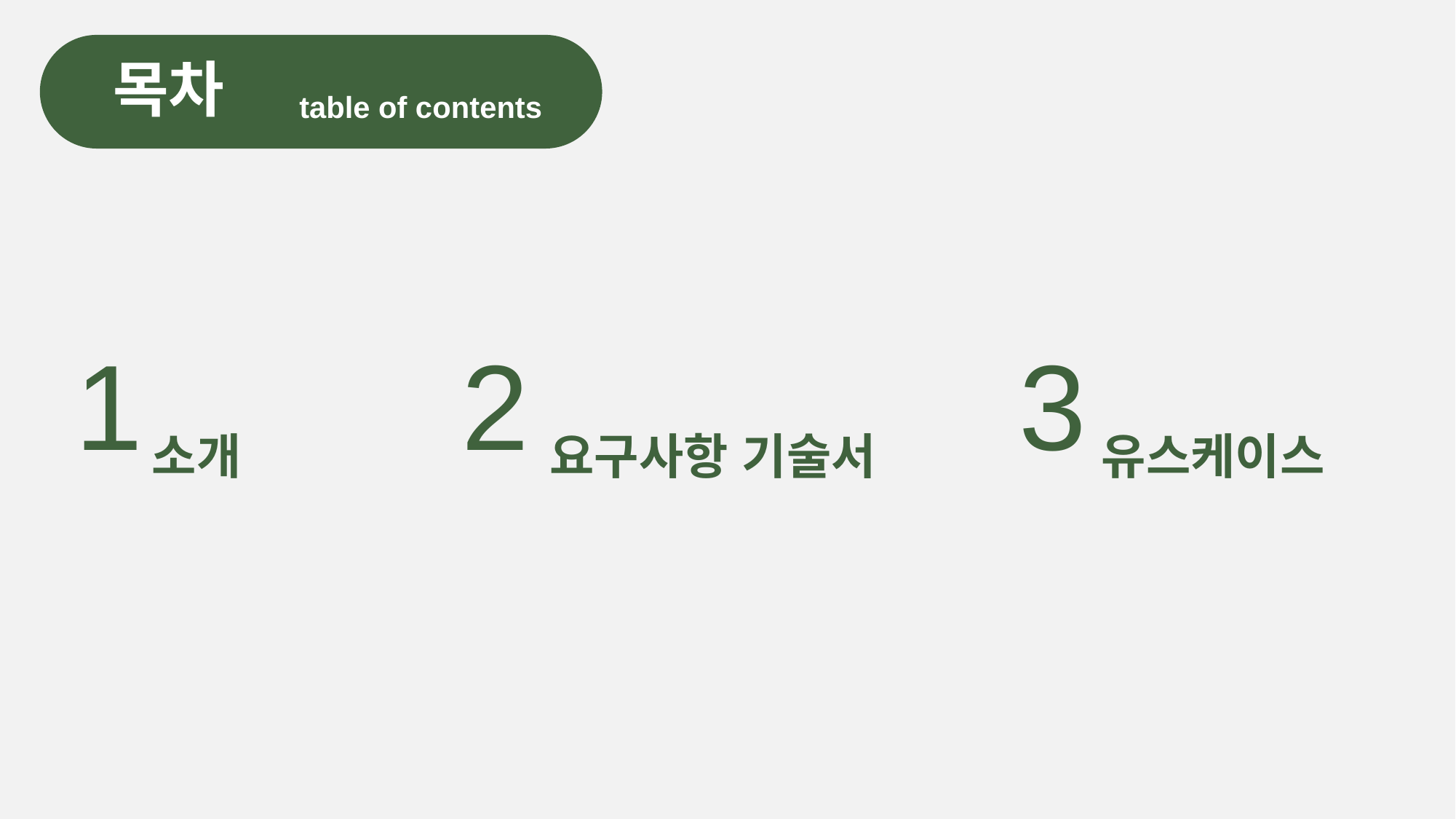

목차
table of contents
1
2
3
소개
요구사항 기술서
유스케이스